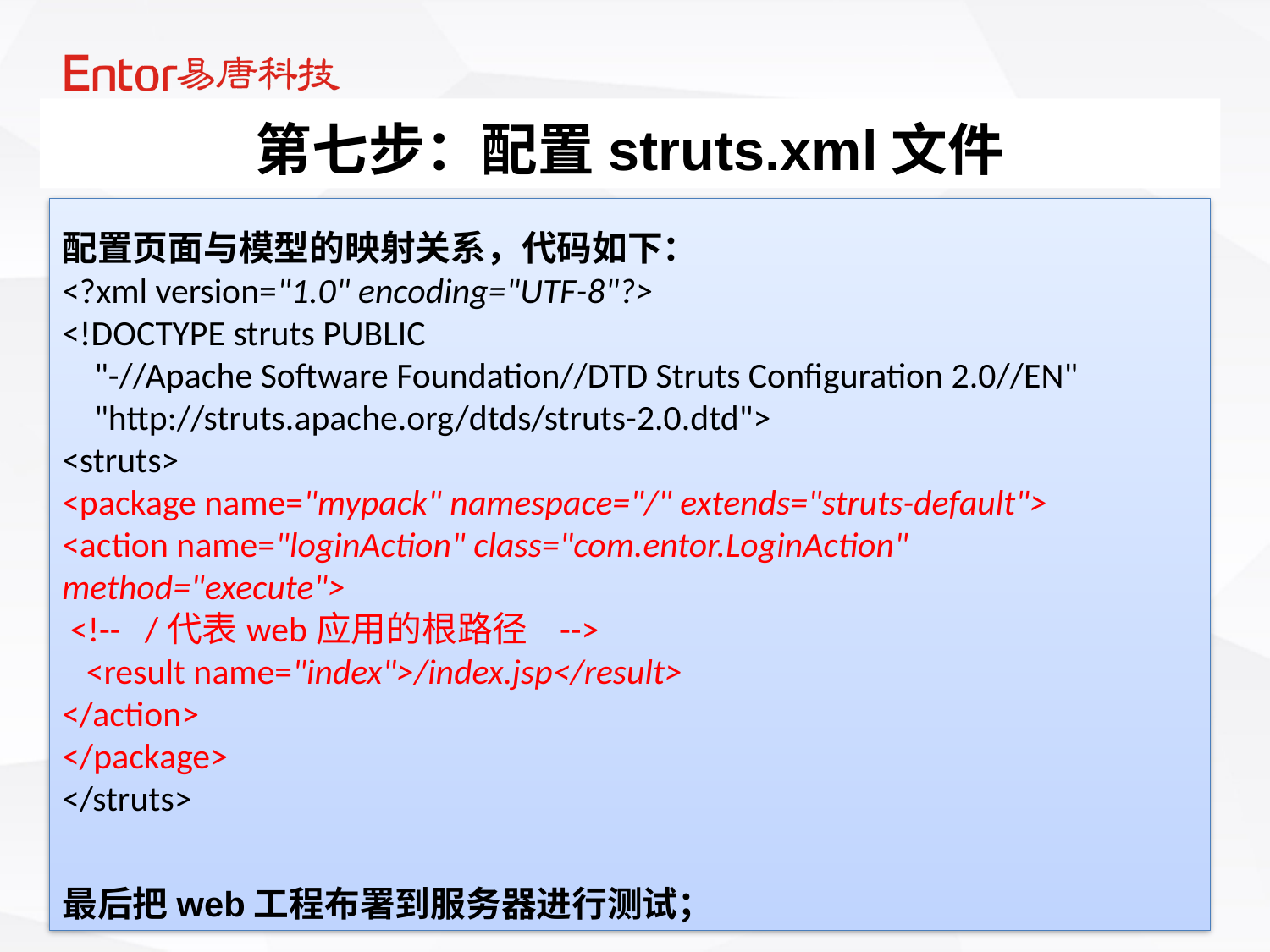

第七步：配置struts.xml文件
配置页面与模型的映射关系，代码如下：
<?xml version="1.0" encoding="UTF-8"?>
<!DOCTYPE struts PUBLIC
    "-//Apache Software Foundation//DTD Struts Configuration 2.0//EN"
    "http://struts.apache.org/dtds/struts-2.0.dtd">
<struts>
<package name="mypack" namespace="/" extends="struts-default">
<action name="loginAction" class="com.entor.LoginAction" method="execute">
 <!--   /代表web应用的根路径   -->
   <result name="index">/index.jsp</result>
</action>
</package>
</struts>

最后把web工程布署到服务器进行测试；